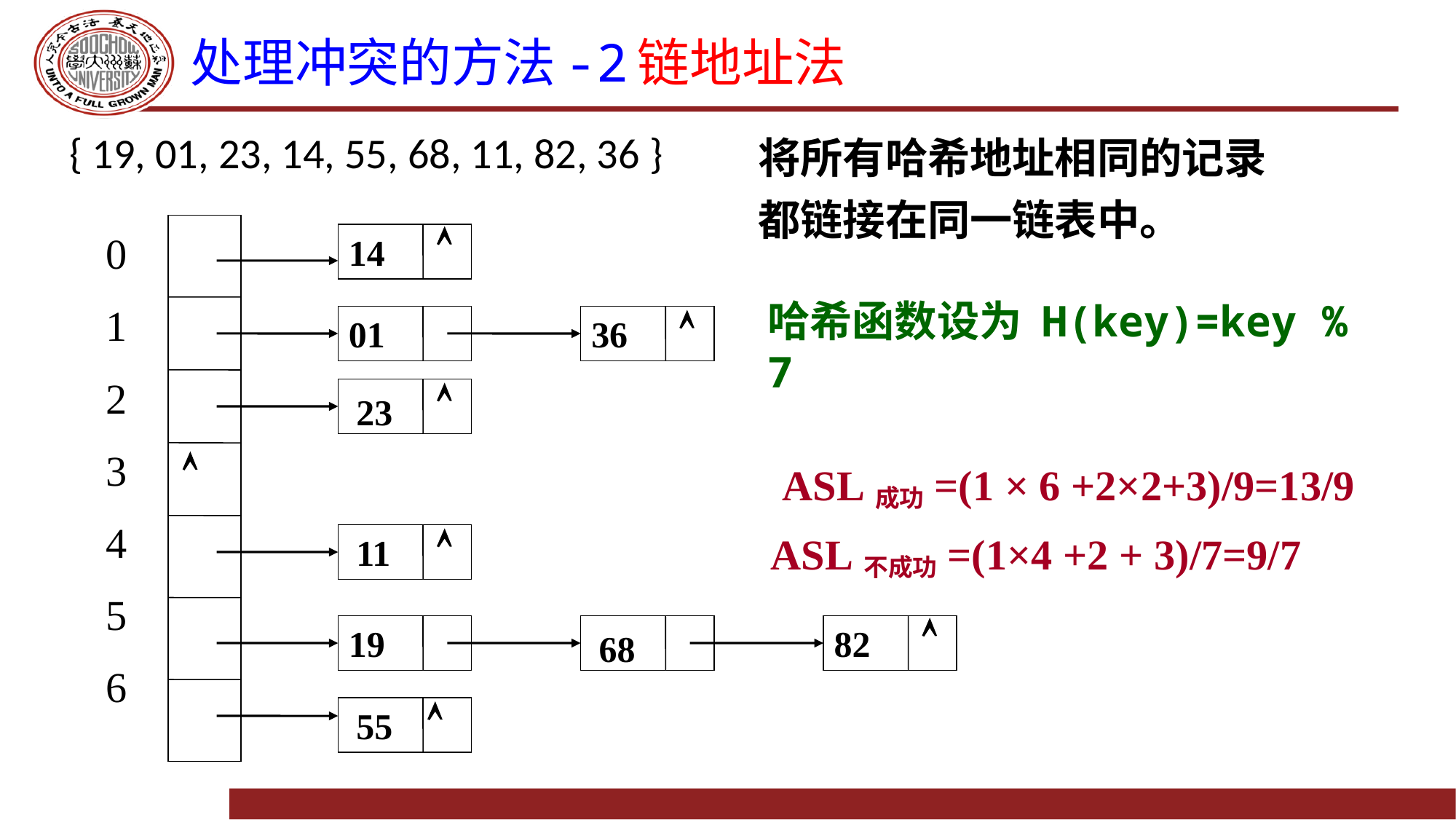

# 处理冲突的方法-2链地址法
将所有哈希地址相同的记录
都链接在同一链表中。
 { 19, 01, 23, 14, 55, 68, 11, 82, 36 }

∧
0
1
2
3
4
5
6
14

∧
01

36

∧

23

∧

∧

11

∧
19

82

68

∧

55

哈希函数设为 H(key)=key % 7
ASL成功=(1 × 6 +2×2+3)/9=13/9
ASL不成功=(1×4 +2 + 3)/7=9/7